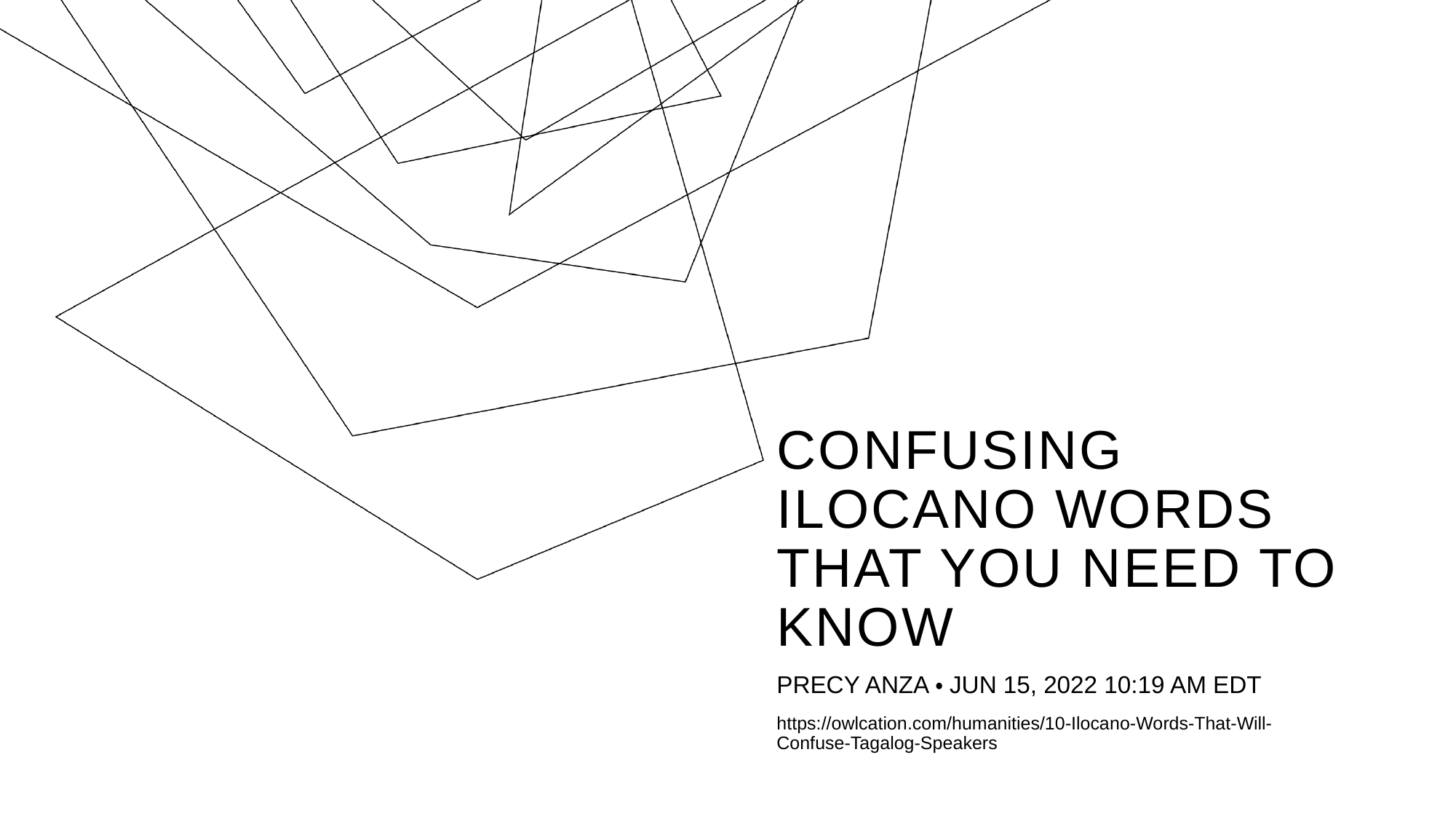

# Confusing Ilocano Words That You Need to Know
PRECY ANZA・JUN 15, 2022 10:19 AM EDT
https://owlcation.com/humanities/10-Ilocano-Words-That-Will-Confuse-Tagalog-Speakers